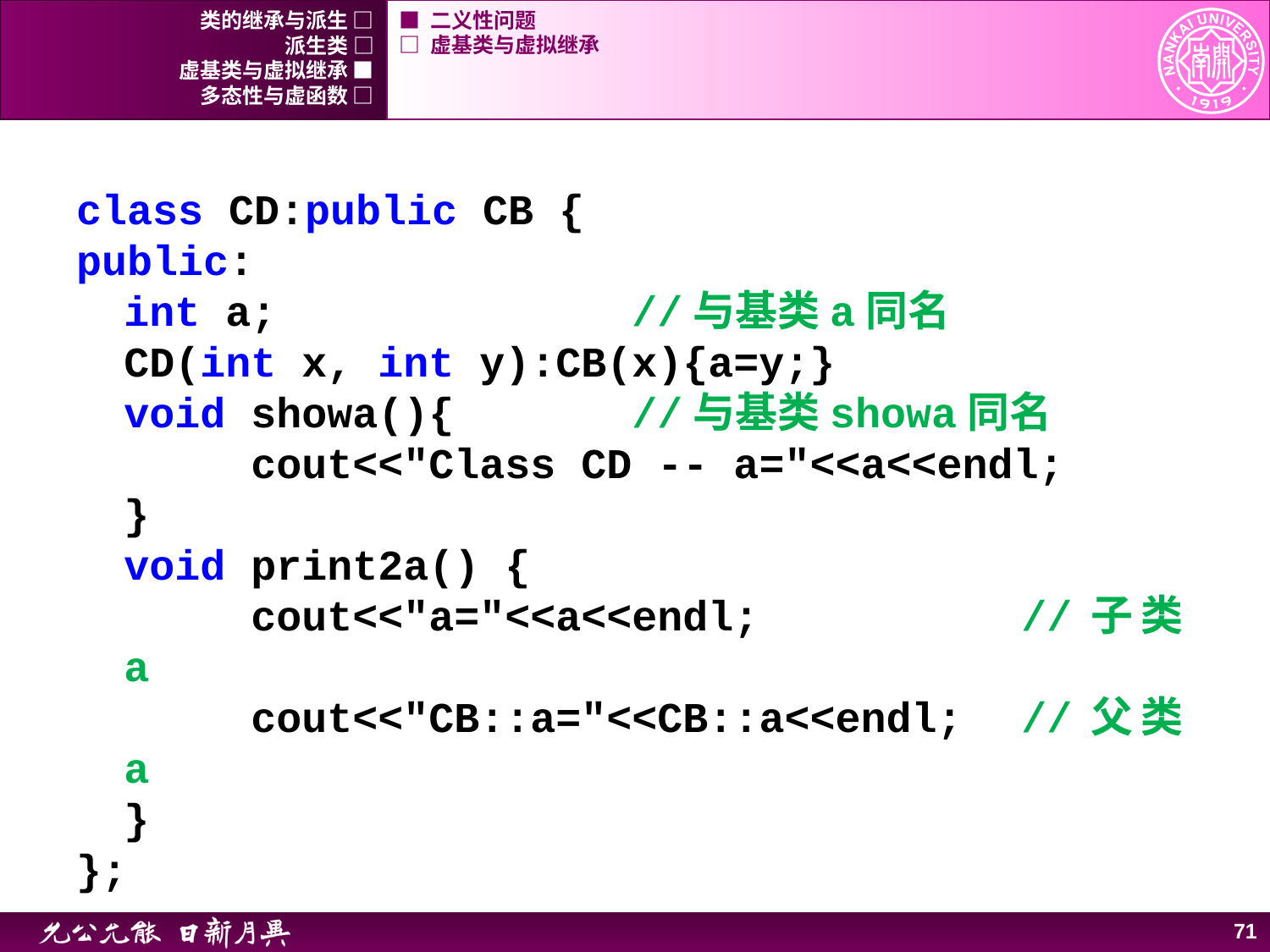

类的继承与派生 □
■ 二义性问题
派生类 □
□ 虚基类与虚拟继承
虚基类与虚拟继承 ■

多态性与虚函数 □

class CD:public CB {
public:
	int a;  			//与基类a同名
	CD(int x, int y):CB(x){a=y;}
	void showa(){		//与基类showa同名
		cout<<"Class CD -- a="<<a<<endl;
	}
	void print2a() {
		cout<<"a="<<a<<endl; 		//子类a
		cout<<"CB::a="<<CB::a<<endl; 	//父类a
	}
};

71